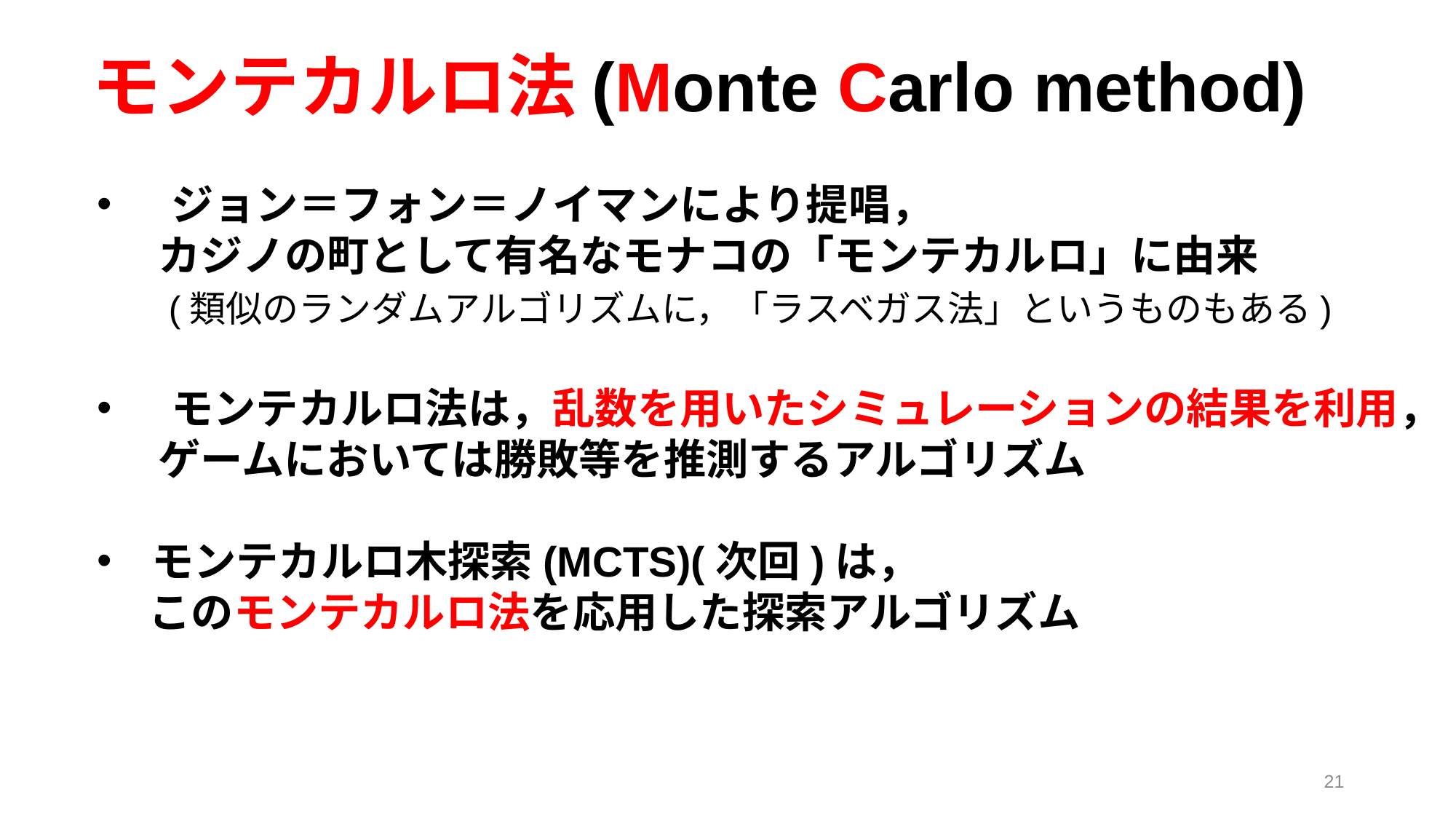

モンテカルロ法(Monte Carlo method)
 ジョン＝フォン＝ノイマンにより提唱，
　  カジノの町として有名なモナコの「モンテカルロ」に由来
　  (類似のランダムアルゴリズムに，「ラスベガス法」というものもある)

 モンテカルロ法は，乱数を用いたシミュレーションの結果を利用，
　  ゲームにおいては勝敗等を推測するアルゴリズム

モンテカルロ木探索(MCTS)(次回)は，
　 このモンテカルロ法を応用した探索アルゴリズム
21